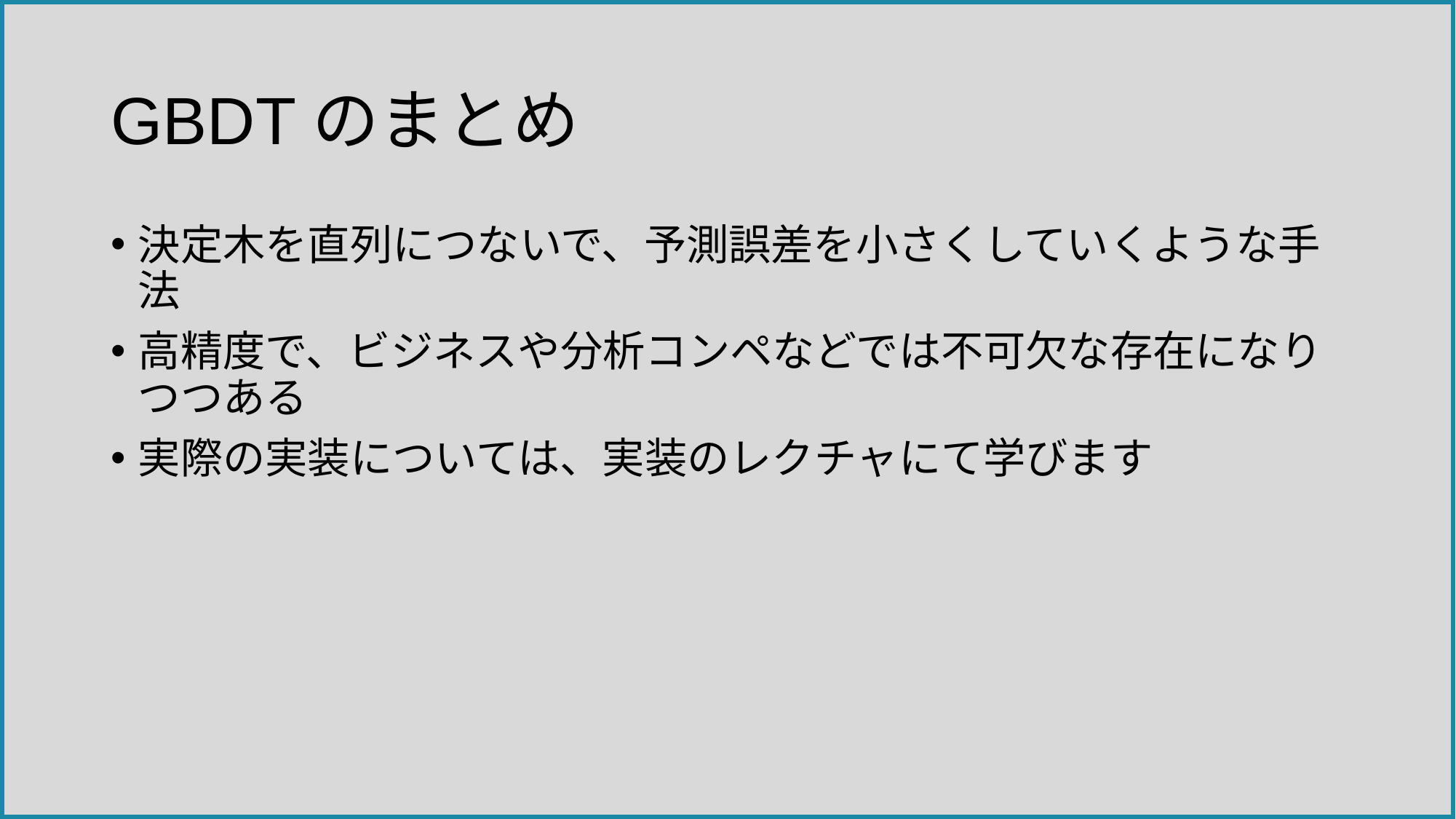

# GBDTのまとめ
決定木を直列につないで、予測誤差を小さくしていくような手法
高精度で、ビジネスや分析コンペなどでは不可欠な存在になりつつある
実際の実装については、実装のレクチャにて学びます